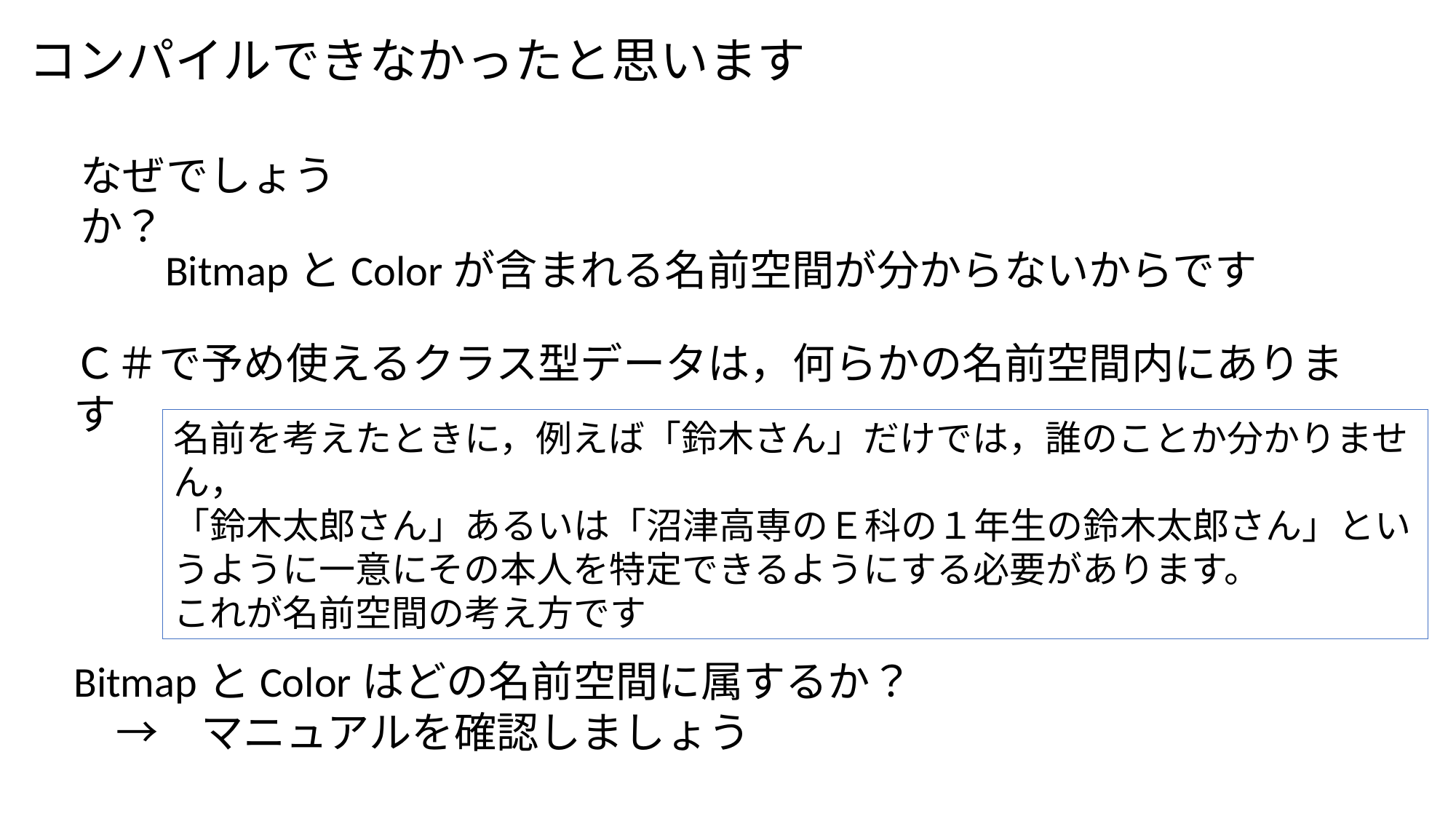

コンパイルできなかったと思います
なぜでしょうか？
BitmapとColorが含まれる名前空間が分からないからです
Ｃ＃で予め使えるクラス型データは，何らかの名前空間内にあります
名前を考えたときに，例えば「鈴木さん」だけでは，誰のことか分かりません，
「鈴木太郎さん」あるいは「沼津高専のＥ科の１年生の鈴木太郎さん」というように一意にその本人を特定できるようにする必要があります。
これが名前空間の考え方です
BitmapとColorはどの名前空間に属するか？
　→　マニュアルを確認しましょう